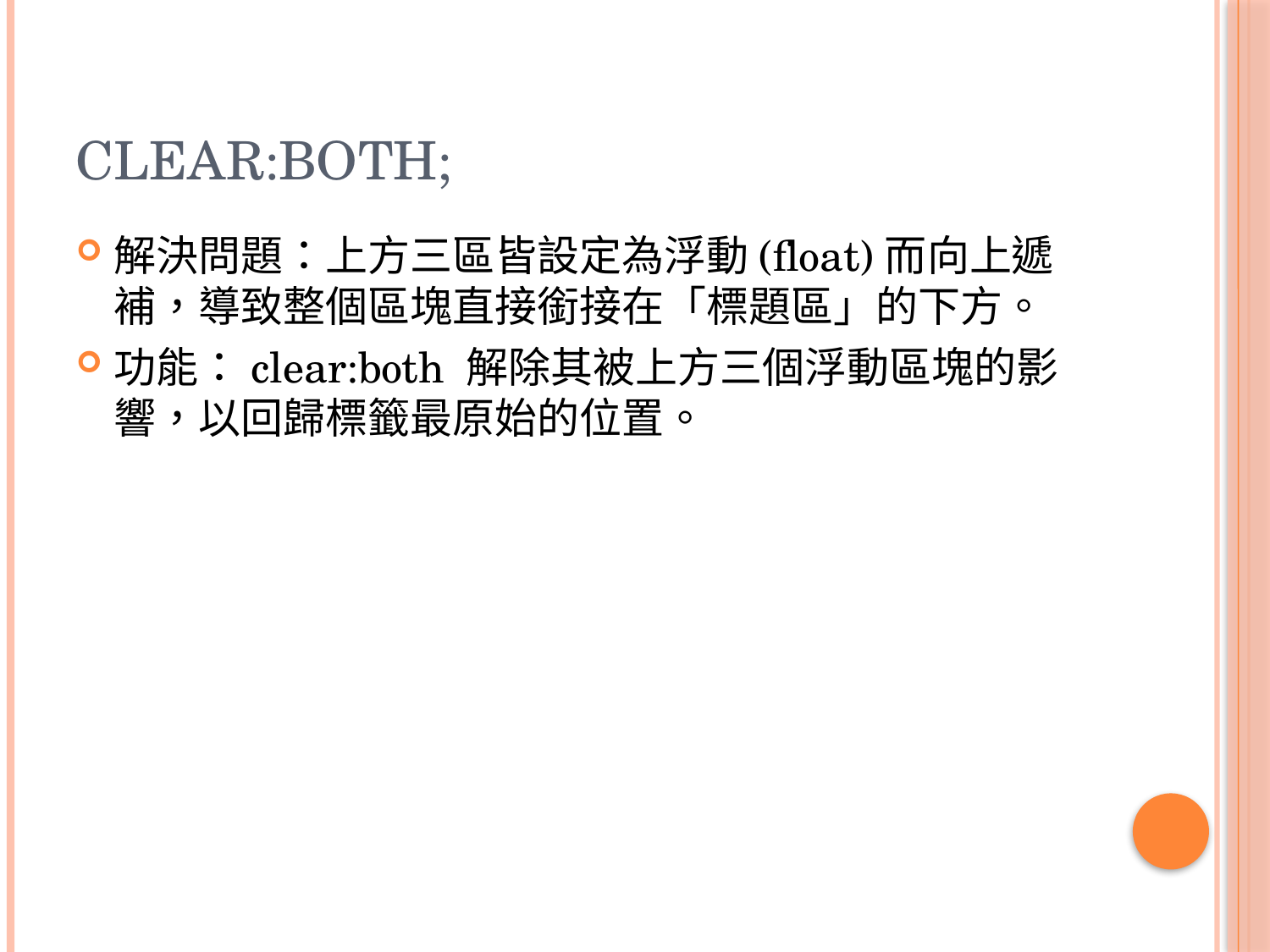

# clear:both;
解決問題：上方三區皆設定為浮動(float)而向上遞補，導致整個區塊直接銜接在「標題區」的下方。
功能：clear:both 解除其被上方三個浮動區塊的影響，以回歸標籤最原始的位置。